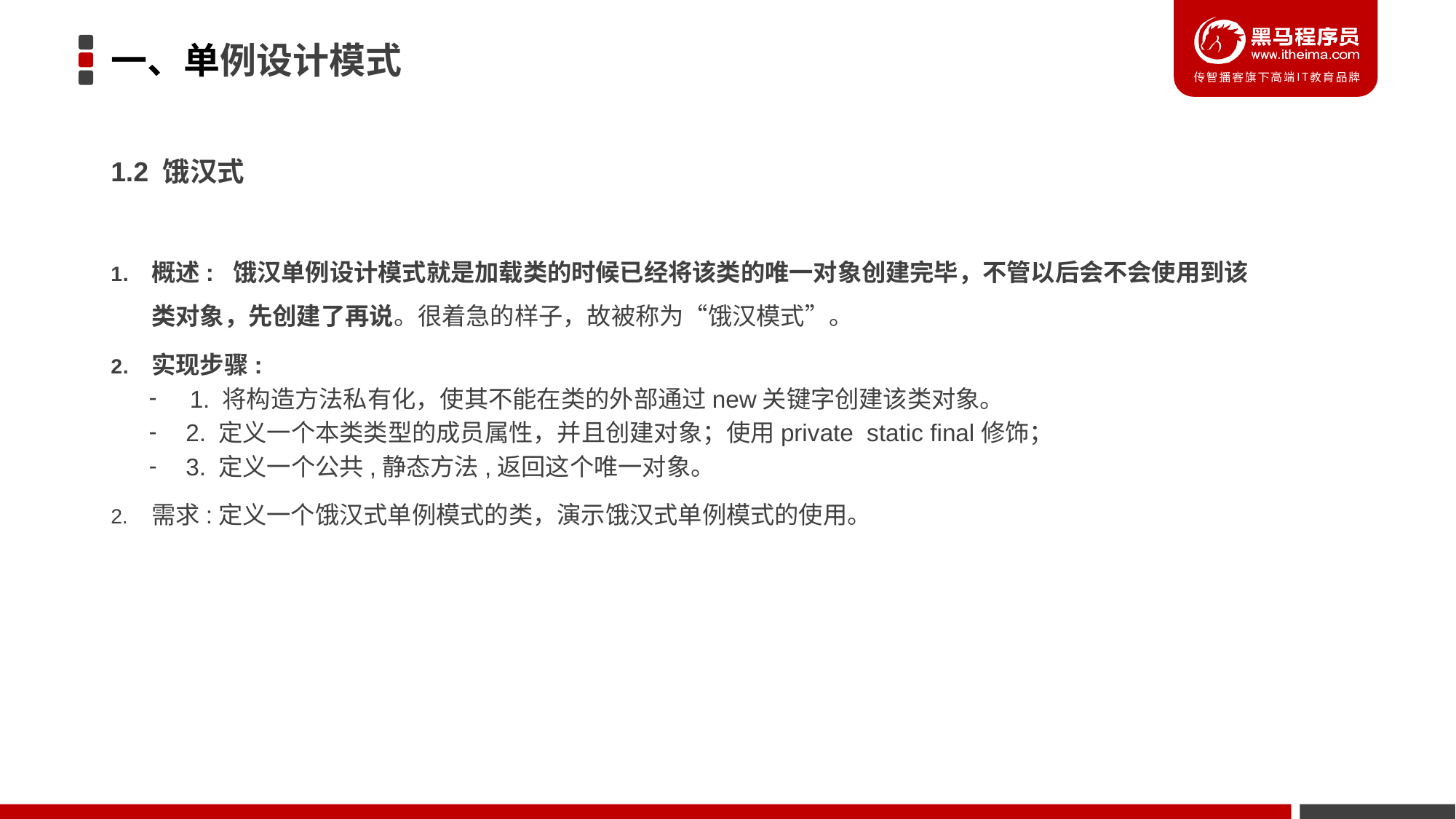

# 一、单例设计模式
1.2 饿汉式
概述:  饿汉单例设计模式就是加载类的时候已经将该类的唯一对象创建完毕，不管以后会不会使用到该类对象，先创建了再说。很着急的样子，故被称为“饿汉模式”。
实现步骤:
1. 将构造方法私有化，使其不能在类的外部通过new关键字创建该类对象。
2. 定义一个本类类型的成员属性，并且创建对象；使用private  static final修饰；
3. 定义一个公共,静态方法,返回这个唯一对象。
需求:定义一个饿汉式单例模式的类，演示饿汉式单例模式的使用。